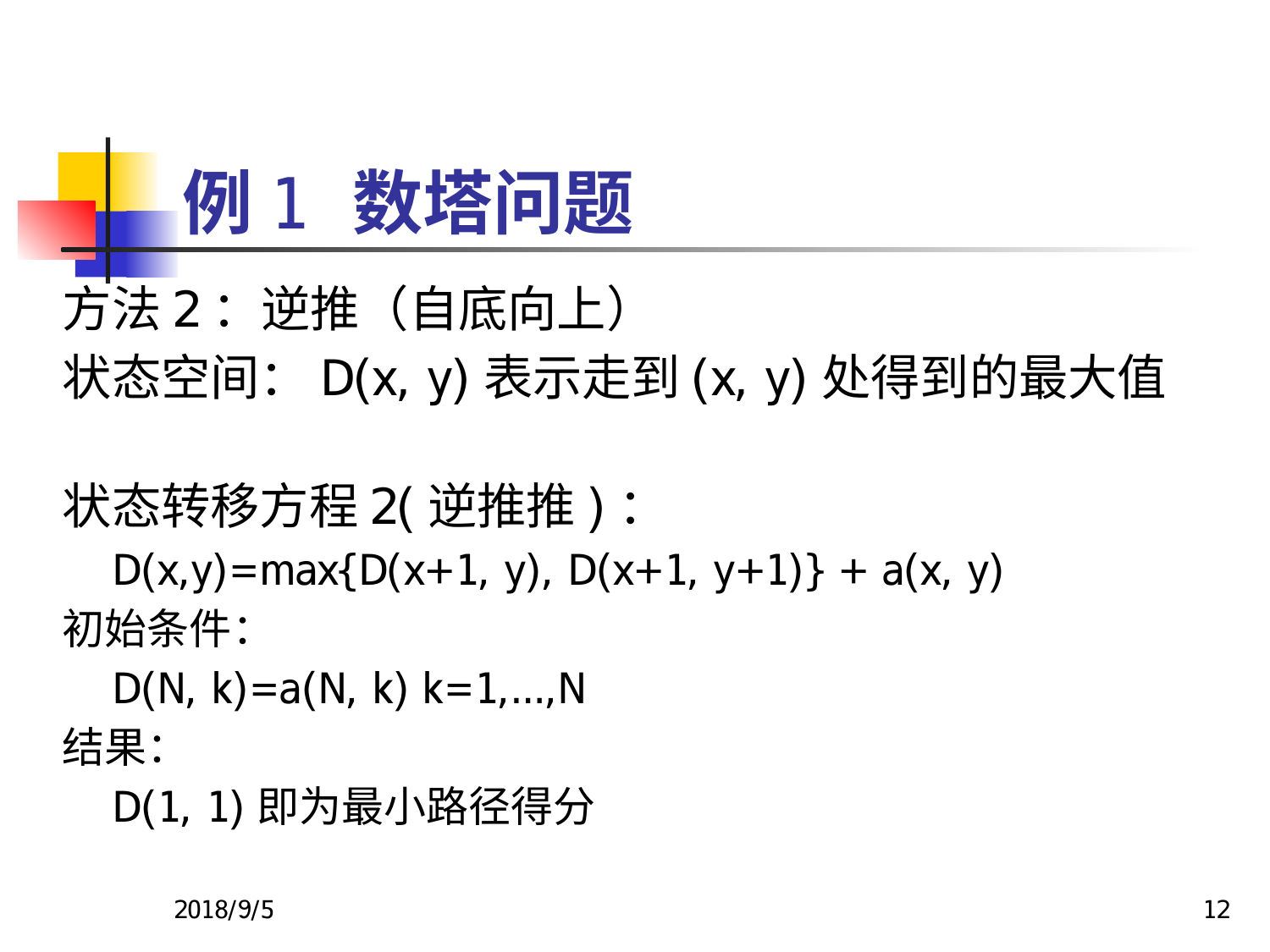

例1 数塔问题
方法2：逆推（自底向上）
状态空间：D(x, y)表示走到(x, y)处得到的最大值
状态转移方程2(逆推推)：
D(x,y)=max{D(x+1, y), D(x+1, y+1)} + a(x, y)
初始条件：
D(N, k)=a(N, k) k=1,…,N
结果：
D(1, 1)即为最小路径得分
2018/9/5
12